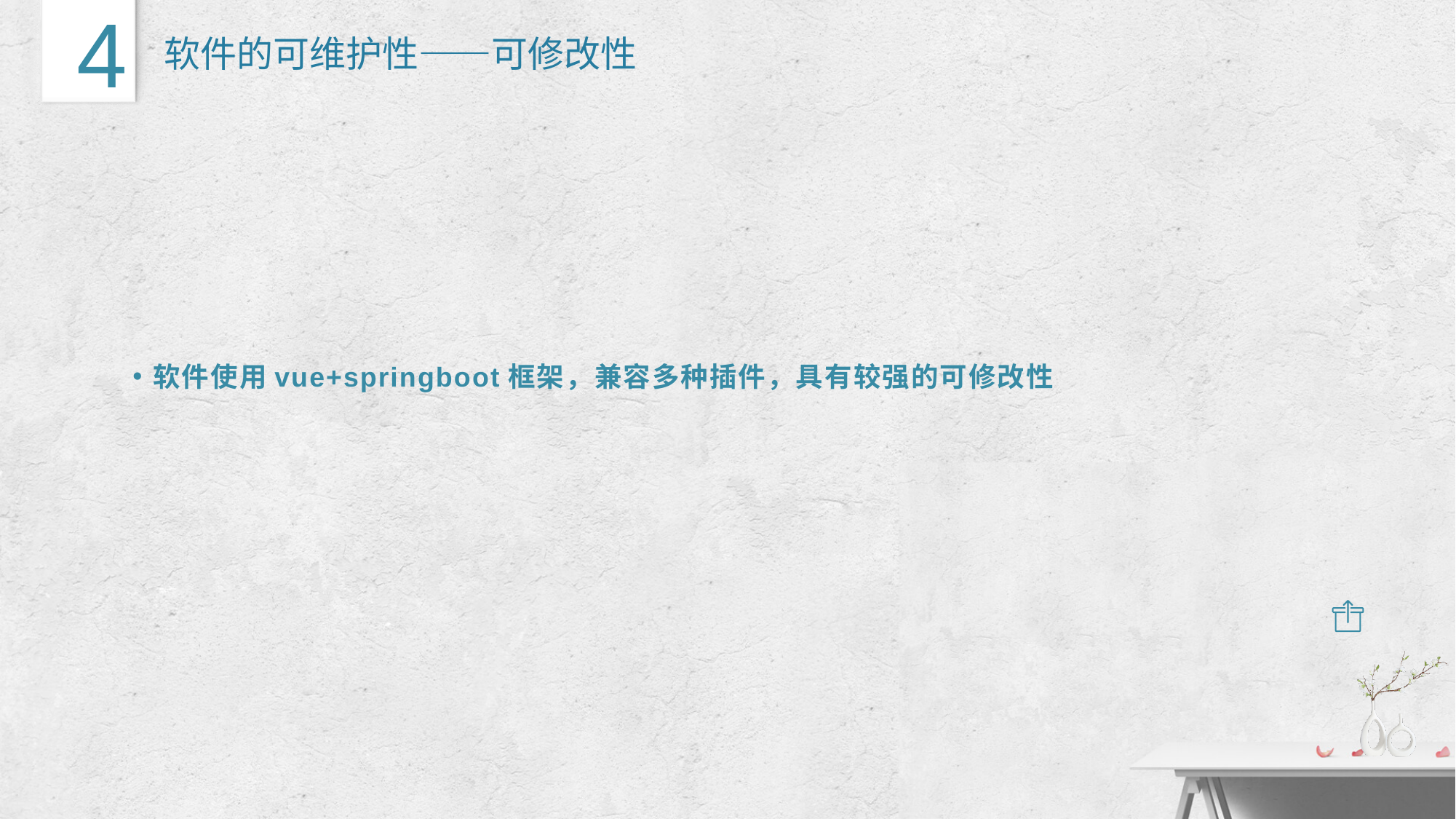

4
软件的可维护性——可修改性
软件使用vue+springboot框架，兼容多种插件，具有较强的可修改性